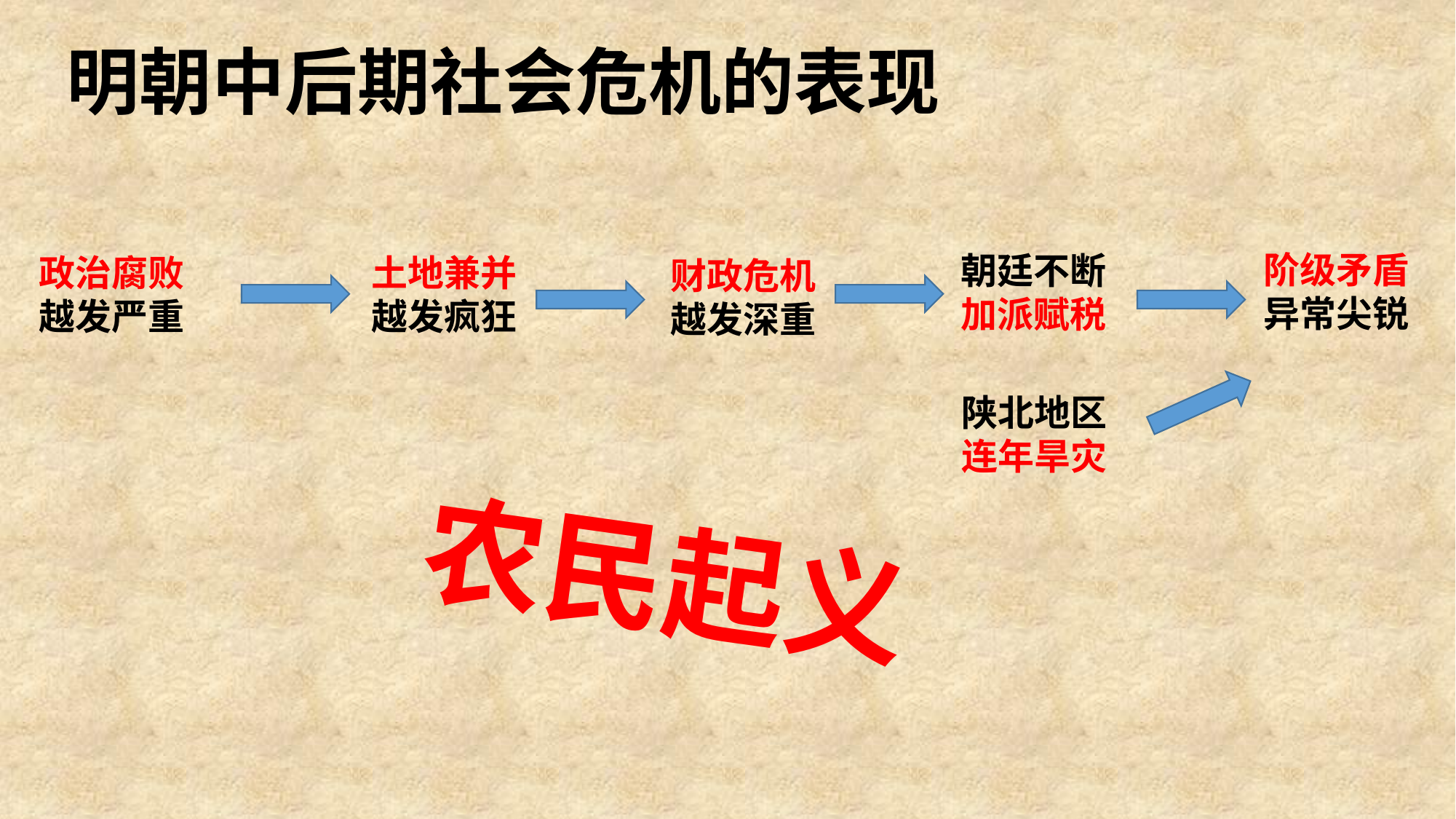

明朝中后期社会危机的表现
阶级矛盾异常尖锐
朝廷不断加派赋税
政治腐败
越发严重
土地兼并越发疯狂
财政危机越发深重

陕北地区连年旱灾

农民起义